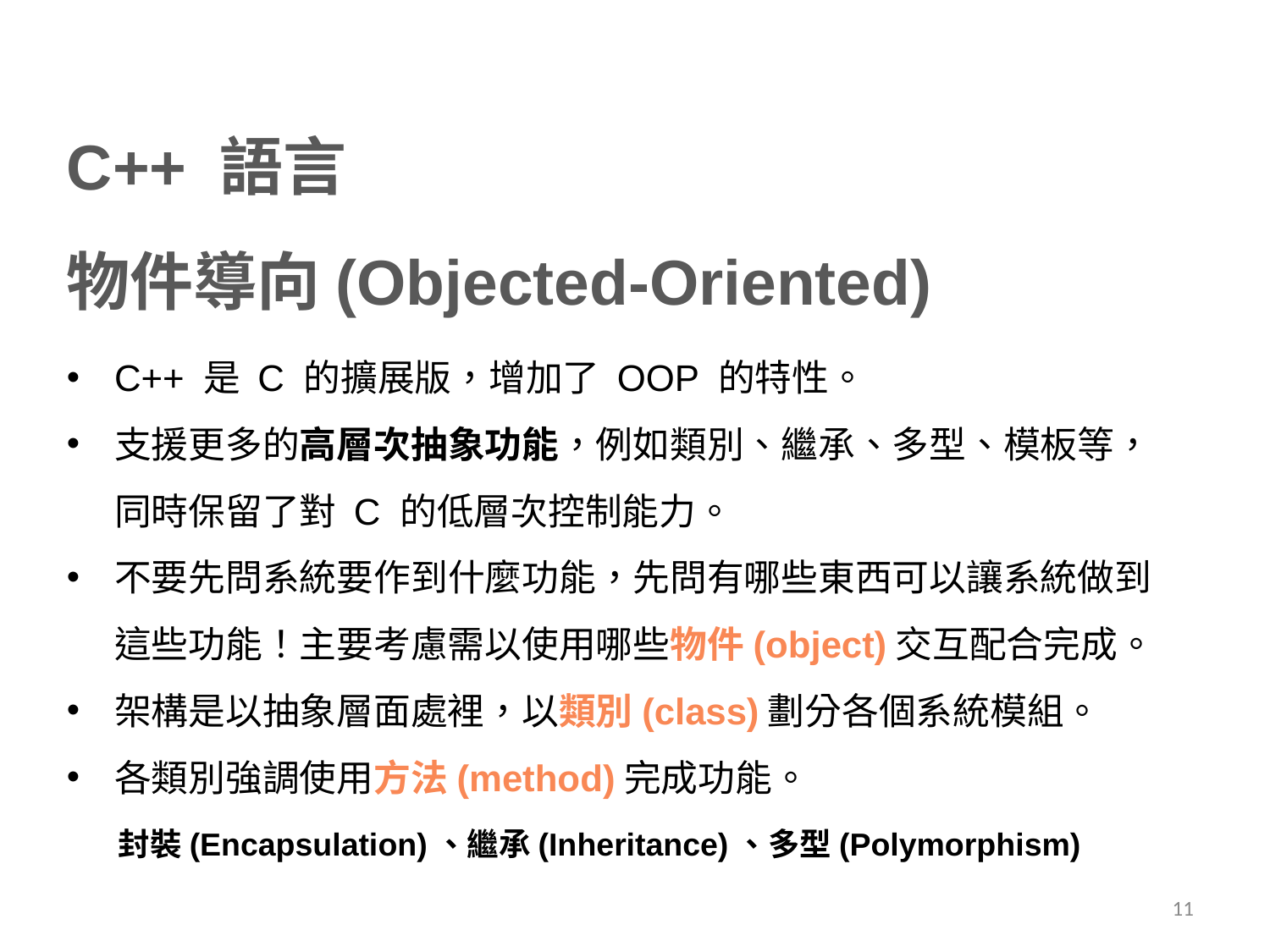

C++ 語言
物件導向(Objected-Oriented)
C++ 是 C 的擴展版，增加了 OOP 的特性。
支援更多的高層次抽象功能，例如類別、繼承、多型、模板等，同時保留了對 C 的低層次控制能力。
不要先問系統要作到什麼功能，先問有哪些東西可以讓系統做到這些功能！主要考慮需以使用哪些物件(object)交互配合完成。
架構是以抽象層面處裡，以類別(class)劃分各個系統模組。
各類別強調使用方法(method)完成功能。

封裝(Encapsulation)、繼承(Inheritance)、多型(Polymorphism)
11